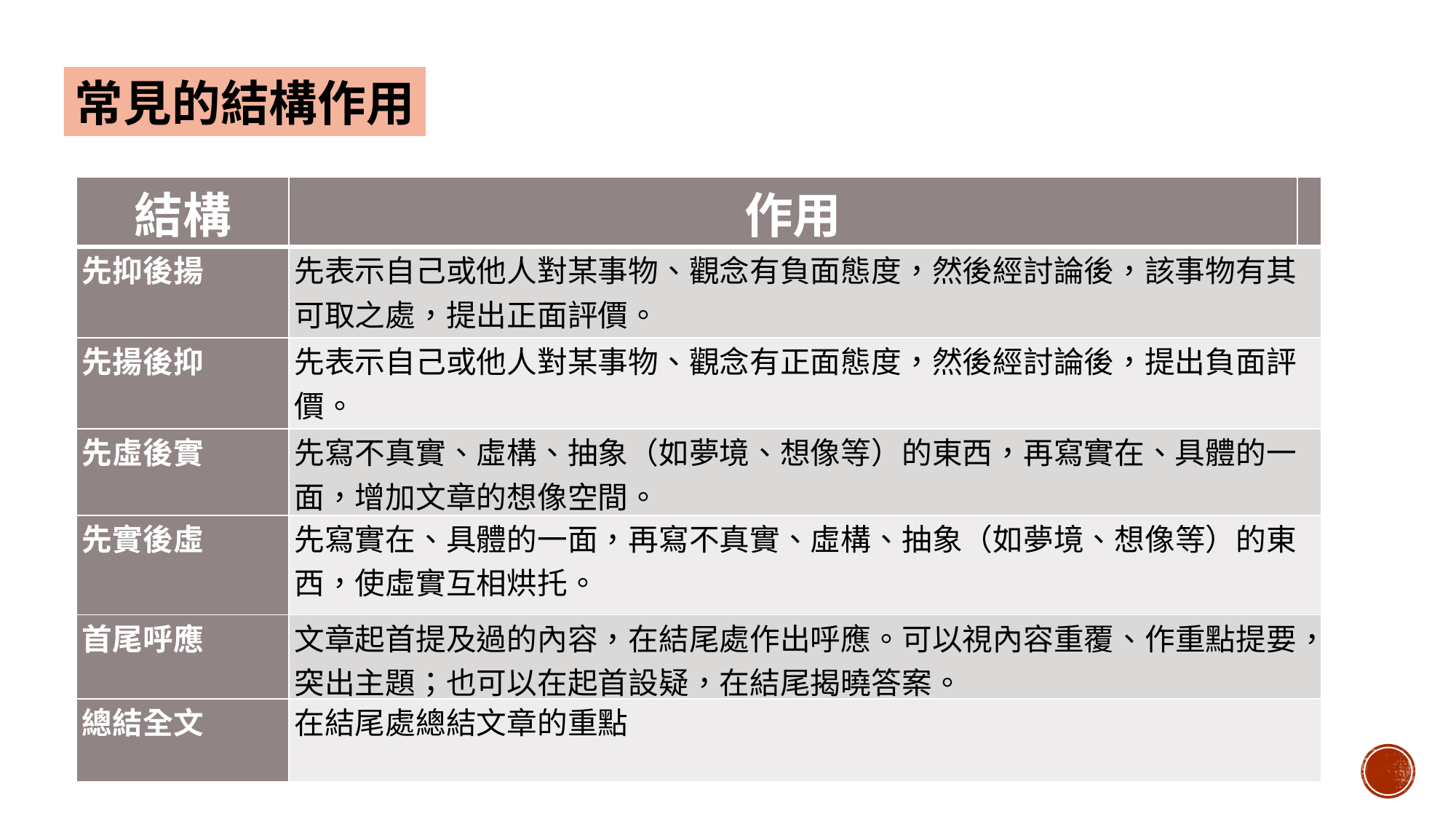

常見的結構作用
| 結構 | 作用 |  |
| --- | --- | --- |
| 先抑後揚 | 先表示自己或他人對某事物、觀念有負面態度，然後經討論後，該事物有其可取之處，提出正面評價。 |  |
| 先揚後抑 | 先表示自己或他人對某事物、觀念有正面態度，然後經討論後，提出負面評價。 |  |
| 先虛後實 | 先寫不真實、虛構、抽象（如夢境、想像等）的東西，再寫實在、具體的一面，增加文章的想像空間。 |  |
| 先實後虛 | 先寫實在、具體的一面，再寫不真實、虛構、抽象（如夢境、想像等）的東西，使虛實互相烘托。 |  |
| 首尾呼應 | 文章起首提及過的內容，在結尾處作出呼應。可以視內容重覆、作重點提要，突出主題；也可以在起首設疑，在結尾揭曉答案。 |  |
| 總結全文 | 在結尾處總結文章的重點 |  |